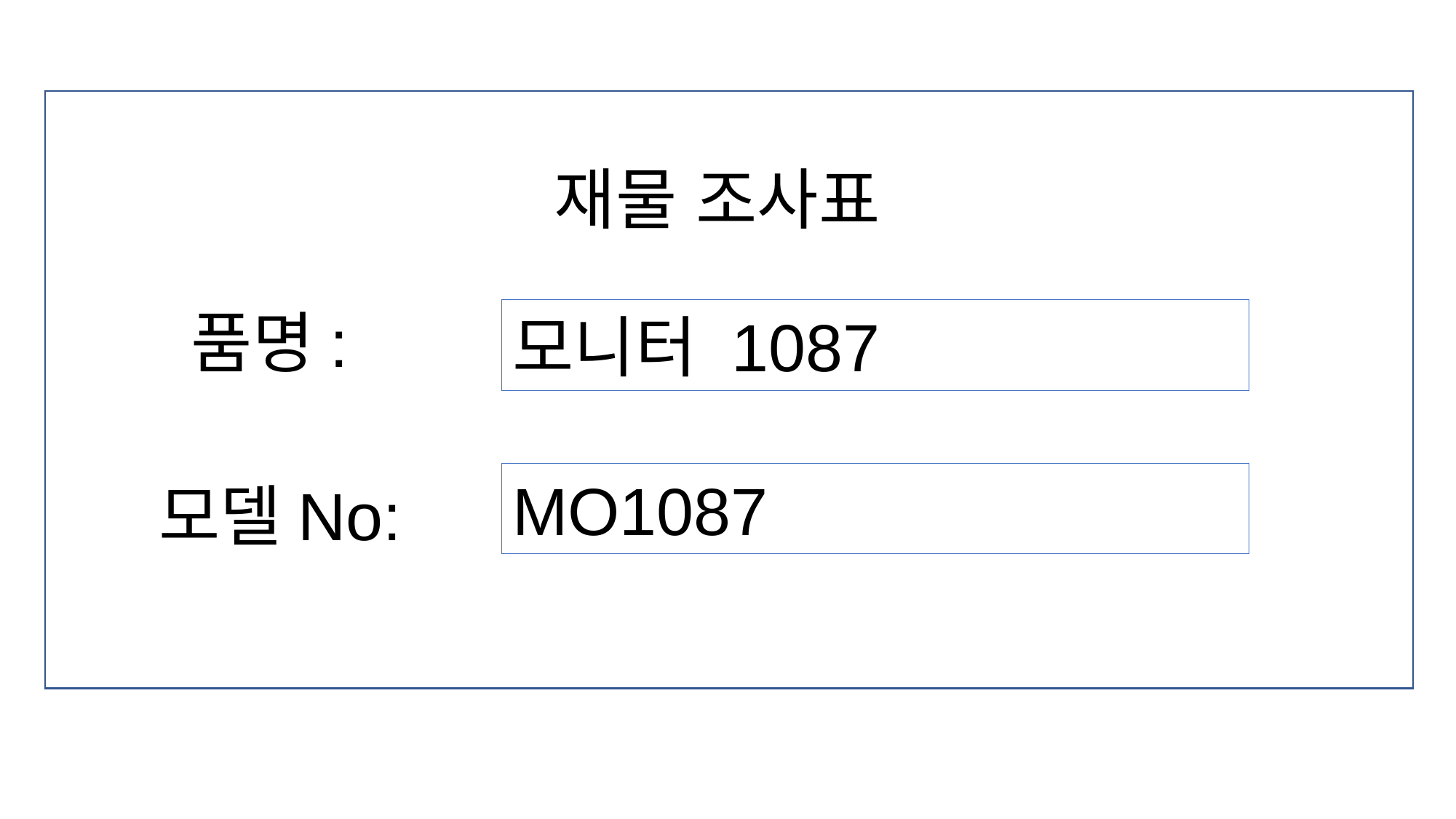

재물 조사표
품명:
모니터 1087
MO1087
모델No: